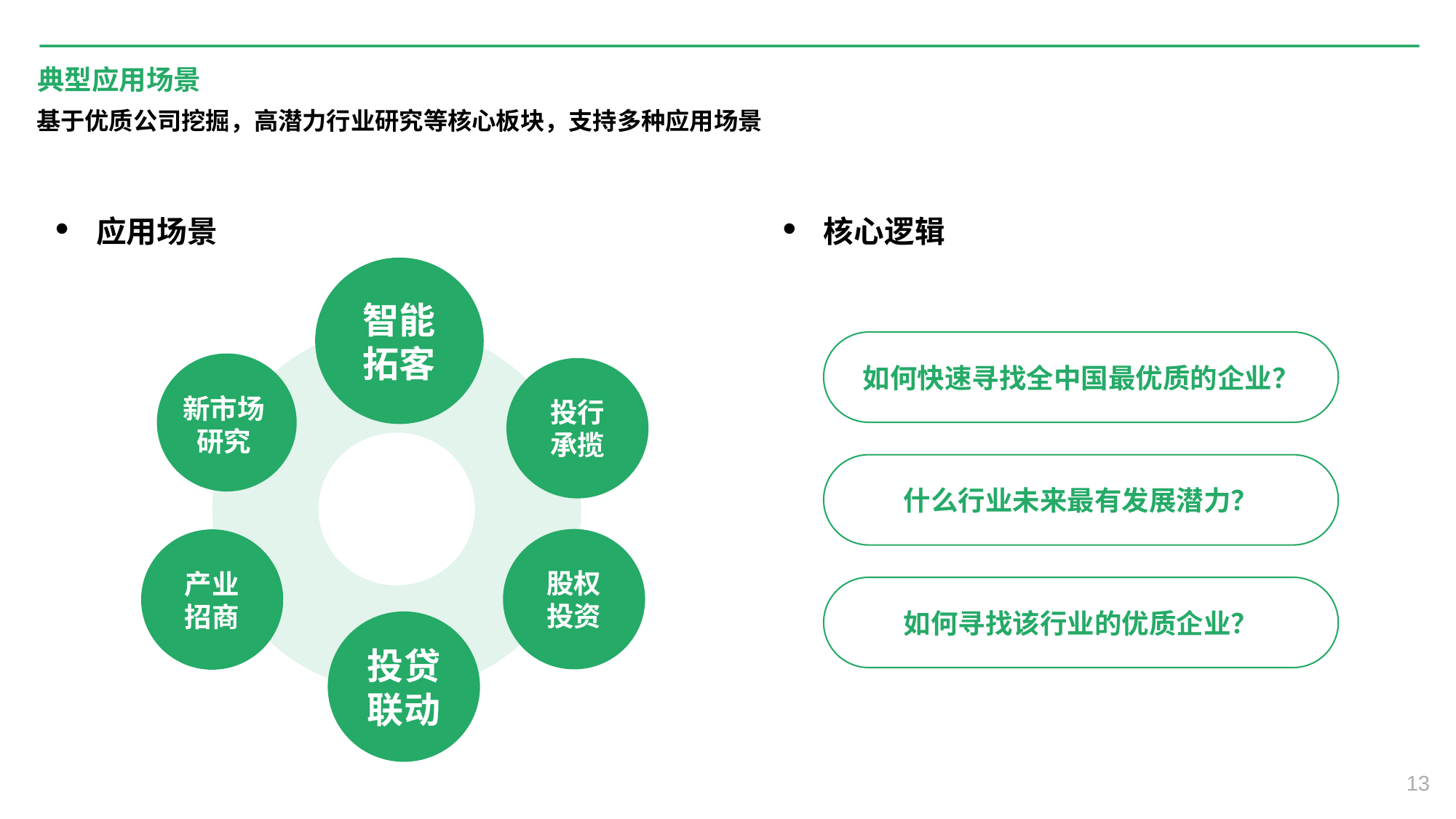

典型应用场景
基于优质公司挖掘，高潜力行业研究等核心板块，支持多种应用场景
应用场景
核心逻辑
智能拓客
如何快速寻找全中国最优质的企业？

新市场
研究
投行承揽

什么行业未来最有发展潜力？
股权投资
产业招商
如何寻找该行业的优质企业？
投贷联动
13